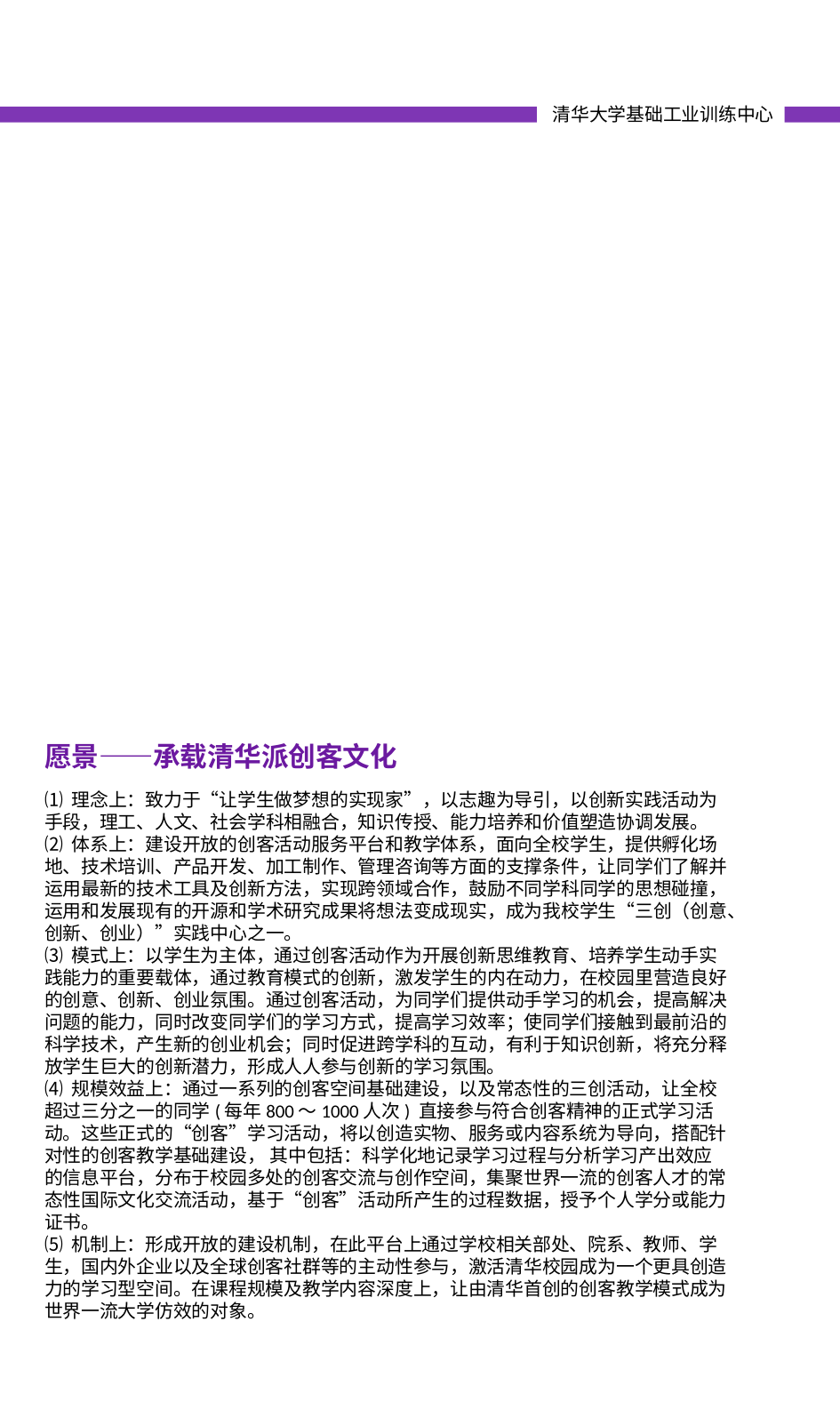

清华大学基础工业训练中心
愿景——承载清华派创客文化
⑴ 理念上：致力于“让学生做梦想的实现家”，以志趣为导引，以创新实践活动为手段，理工、人文、社会学科相融合，知识传授、能力培养和价值塑造协调发展。
⑵ 体系上：建设开放的创客活动服务平台和教学体系，面向全校学生，提供孵化场地、技术培训、产品开发、加工制作、管理咨询等方面的支撑条件，让同学们了解并运用最新的技术工具及创新方法，实现跨领域合作，鼓励不同学科同学的思想碰撞，运用和发展现有的开源和学术研究成果将想法变成现实，成为我校学生“三创（创意、创新、创业）”实践中心之一。
⑶ 模式上：以学生为主体，通过创客活动作为开展创新思维教育、培养学生动手实践能力的重要载体，通过教育模式的创新，激发学生的内在动力，在校园里营造良好的创意、创新、创业氛围。通过创客活动，为同学们提供动手学习的机会，提高解决问题的能力，同时改变同学们的学习方式，提高学习效率；使同学们接触到最前沿的科学技术，产生新的创业机会；同时促进跨学科的互动，有利于知识创新，将充分释放学生巨大的创新潜力，形成人人参与创新的学习氛围。
⑷ 规模效益上：通过一系列的创客空间基础建设，以及常态性的三创活动，让全校超过三分之一的同学(每年800～1000人次) 直接参与符合创客精神的正式学习活动。这些正式的“创客”学习活动，将以创造实物、服务或内容系统为导向，搭配针对性的创客教学基础建设， 其中包括：科学化地记录学习过程与分析学习产出效应的信息平台，分布于校园多处的创客交流与创作空间，集聚世界一流的创客人才的常态性国际文化交流活动，基于“创客”活动所产生的过程数据，授予个人学分或能力证书。
⑸ 机制上：形成开放的建设机制，在此平台上通过学校相关部处、院系、教师、学生，国内外企业以及全球创客社群等的主动性参与，激活清华校园成为一个更具创造力的学习型空间。在课程规模及教学内容深度上，让由清华首创的创客教学模式成为世界一流大学仿效的对象。